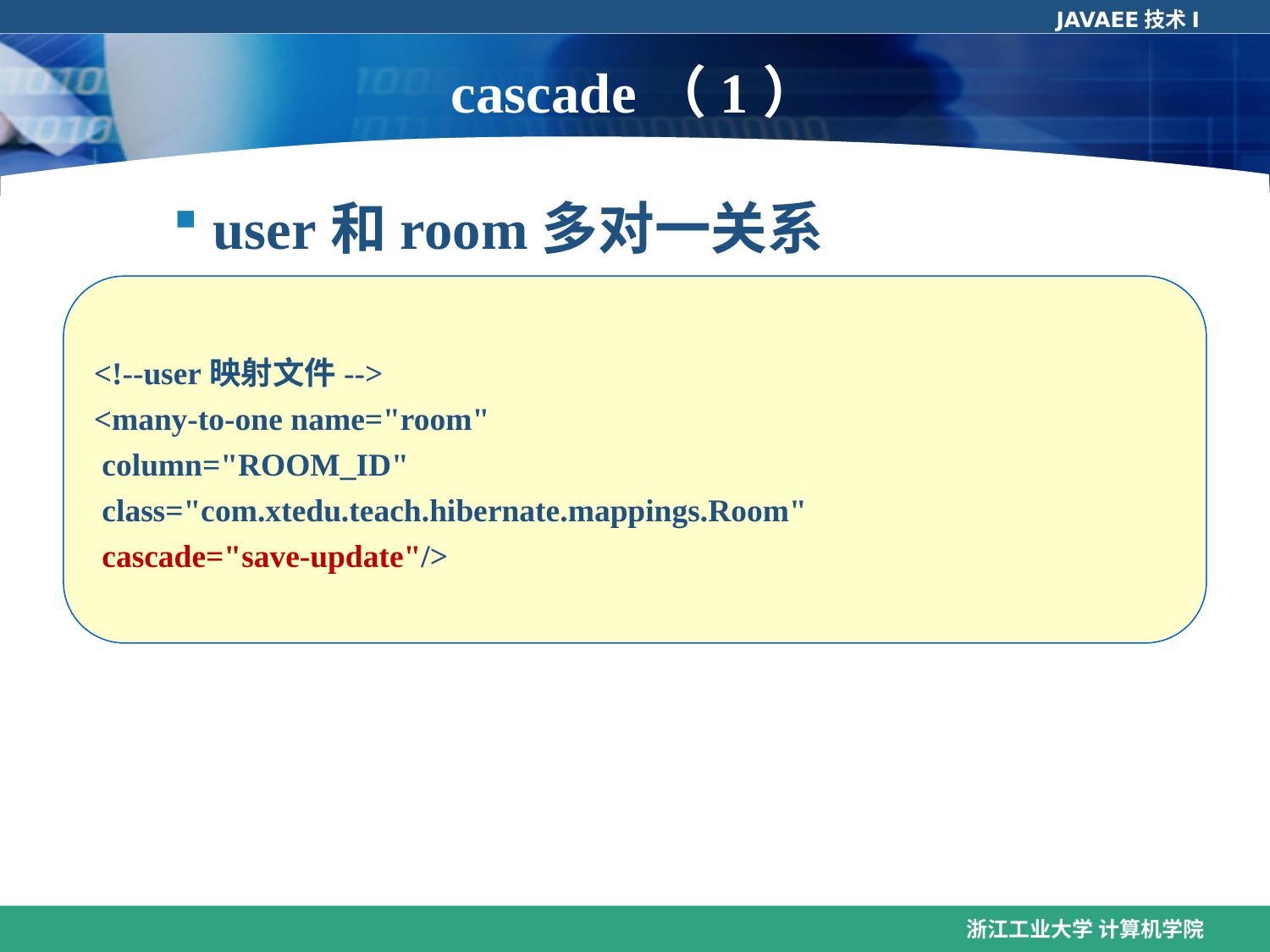

# cascade（1）
user和room多对一关系
<!--user映射文件-->
<many-to-one name="room"
 column="ROOM_ID"
 class="com.xtedu.teach.hibernate.mappings.Room"
 cascade="save-update"/>